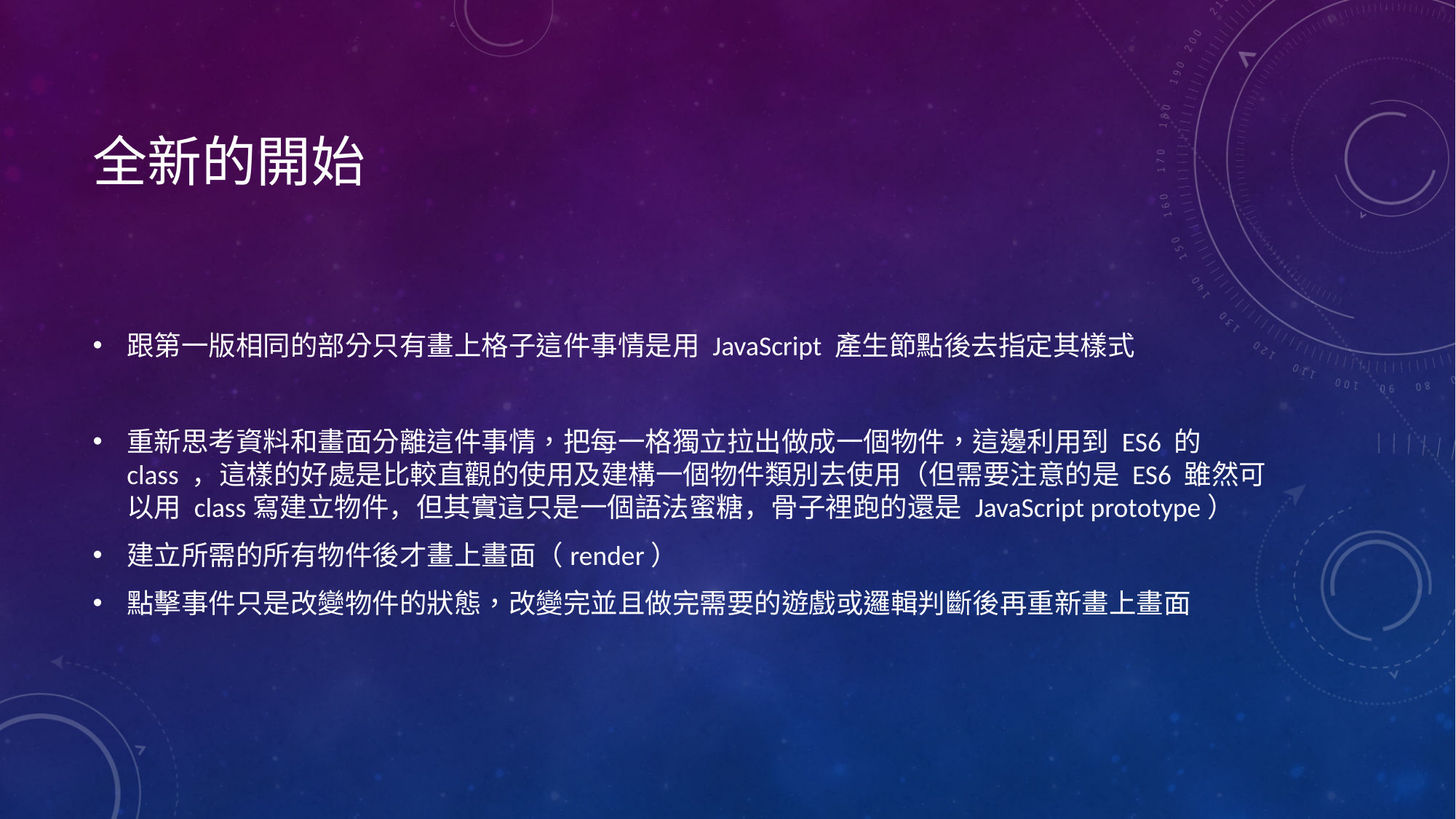

# 全新的開始
跟第一版相同的部分只有畫上格子這件事情是用 JavaScript 產生節點後去指定其樣式

重新思考資料和畫面分離這件事情，把每一格獨立拉出做成一個物件，這邊利用到 ES6 的 class ，這樣的好處是比較直觀的使用及建構一個物件類別去使用（但需要注意的是 ES6 雖然可以用 class寫建立物件，但其實這只是一個語法蜜糖，骨子裡跑的還是 JavaScript prototype）
建立所需的所有物件後才畫上畫面（render）
點擊事件只是改變物件的狀態，改變完並且做完需要的遊戲或邏輯判斷後再重新畫上畫面